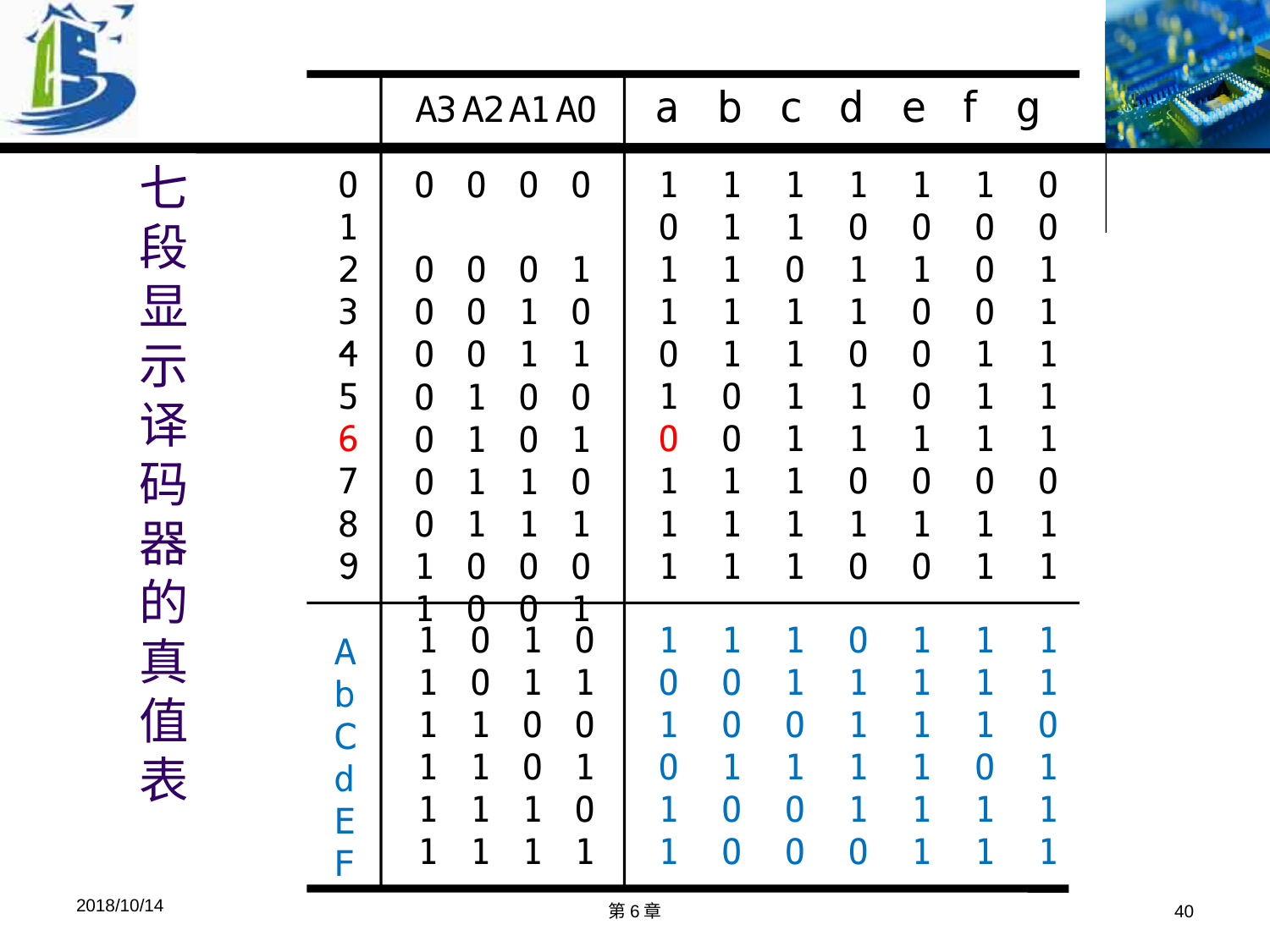

a   b   c   d   e   f   g
A3 A2 A1 A0

0
1
2
3
4
5
6
7
8
9
0   0   0   0
0   0   0   1
0   0   1   0
0   0   1   1
0   1   0   0
0   1   0   1
0   1   1   0
0   1   1   1
1   0   0   0
1   0   0   1
1    1    1    1    1    1    0
0    1    1    0    0    0    0
1    1    0    1    1    0    1
1    1    1    1    0    0    1
0    1    1    0    0    1    1
1    0    1    1    0    1    1
0    0    1    1    1    1    1
1    1    1    0    0    0    0
1    1    1    1    1    1    1
1    1    1    0    0    1    1

1   0   1   0
1   0   1   1
1   1   0   0
1   1   0   1
1   1   1   0
1   1   1   1
1    1    1    0    1    1    1
0    0    1    1    1    1    1
1    0    0    1    1    1    0
0    1    1    1    1    0    1
1    0    0    1    1    1    1
1    0    0    0    1    1    1
A
b
C
d
E
F

七段显示译码器的真值表
2018/10/14
第6章
40